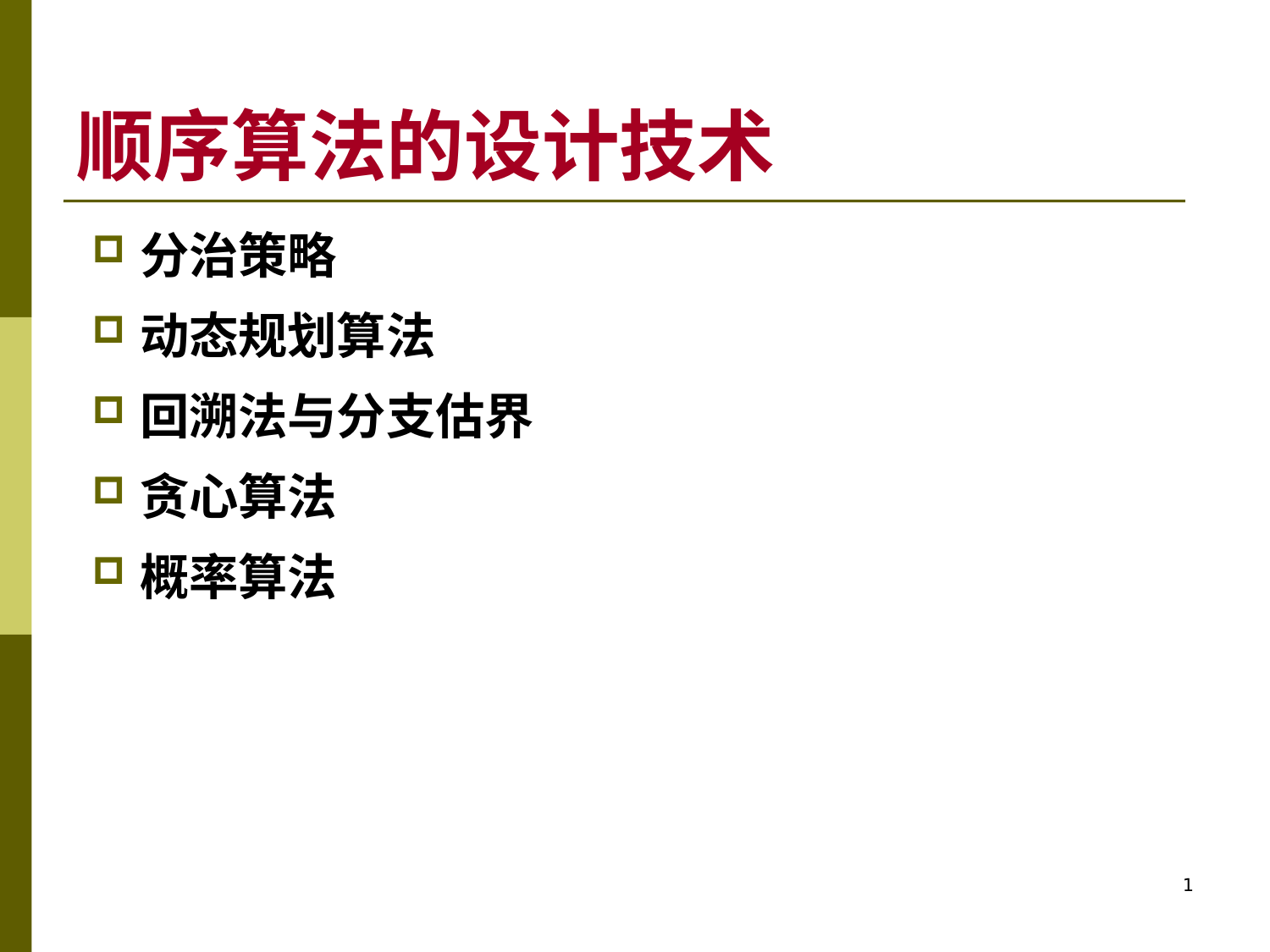

# 顺序算法的设计技术
分治策略
动态规划算法
回溯法与分支估界
贪心算法
概率算法
1